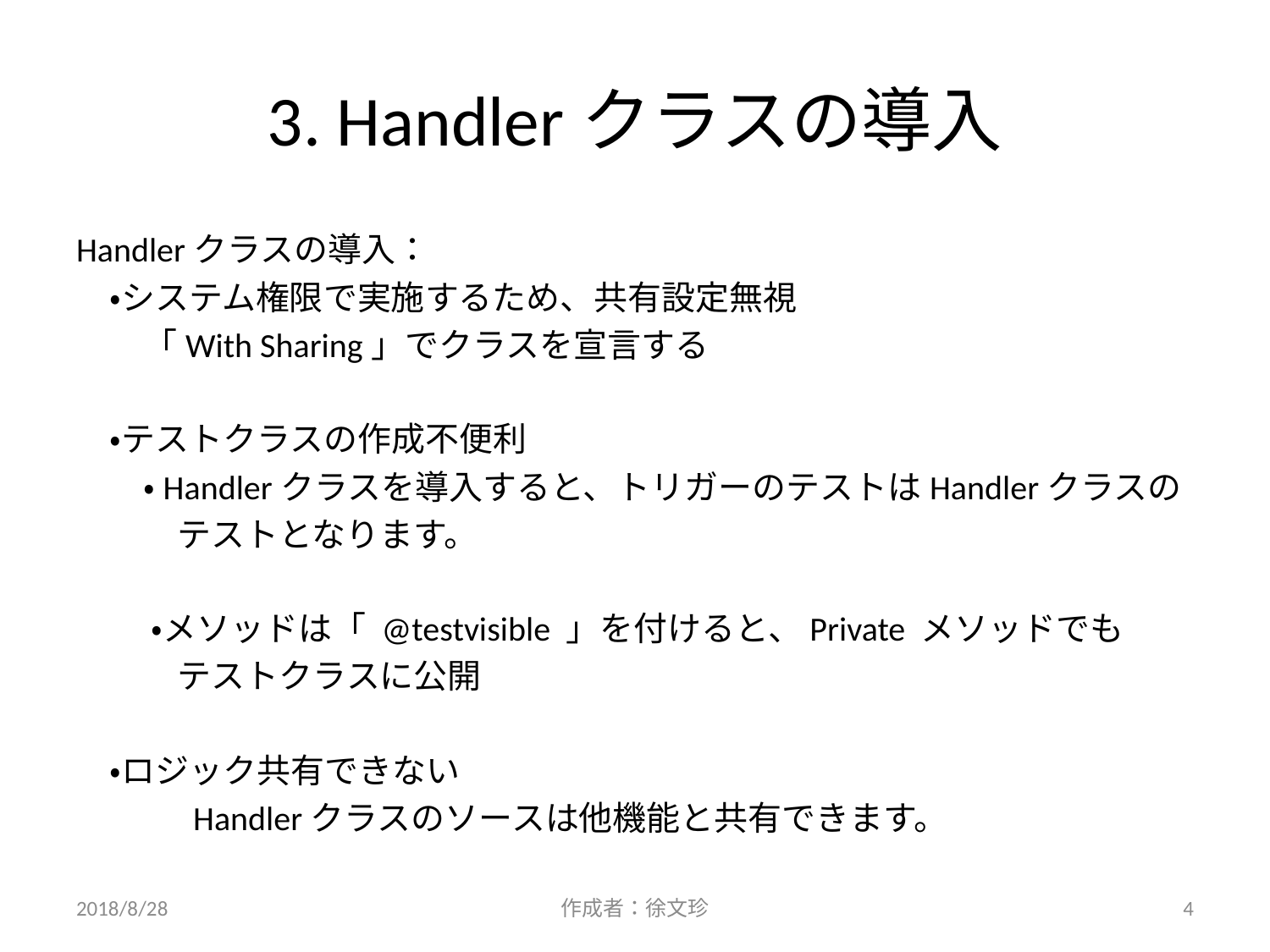

# 3. Handlerクラスの導入
Handlerクラスの導入：
　・システム権限で実施するため、共有設定無視
　　「With Sharing」でクラスを宣言する

　・テストクラスの作成不便利
　　・Handlerクラスを導入すると、トリガーのテストはHandlerクラスの
　　　テストとなります。

　　 ・メソッドは「 @testvisible 」を付けると、Private メソッドでも
　　　テストクラスに公開

　・ロジック共有できない
　　　 Handlerクラスのソースは他機能と共有できます。

2018/8/28
作成者：徐文珍
4